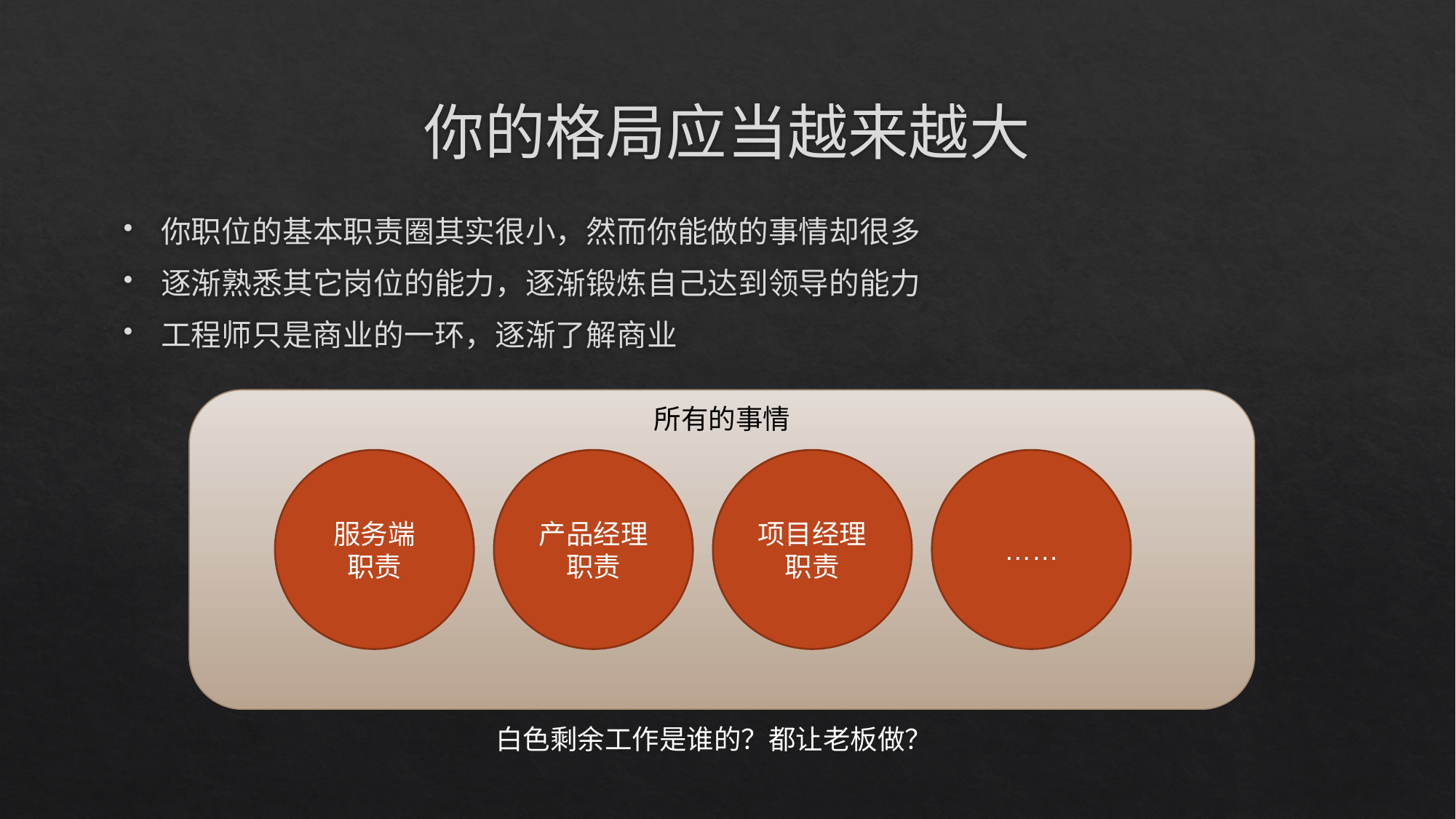

# 你的格局应当越来越大
你职位的基本职责圈其实很小，然而你能做的事情却很多
逐渐熟悉其它岗位的能力，逐渐锻炼自己达到领导的能力
工程师只是商业的一环，逐渐了解商业
所有的事情

所有的事情

……
项目经理
职责
服务端
职责
产品经理
职责
……
项目经理
职责
服务端
职责
产品经理
职责
白色剩余工作是谁的？都让老板做？